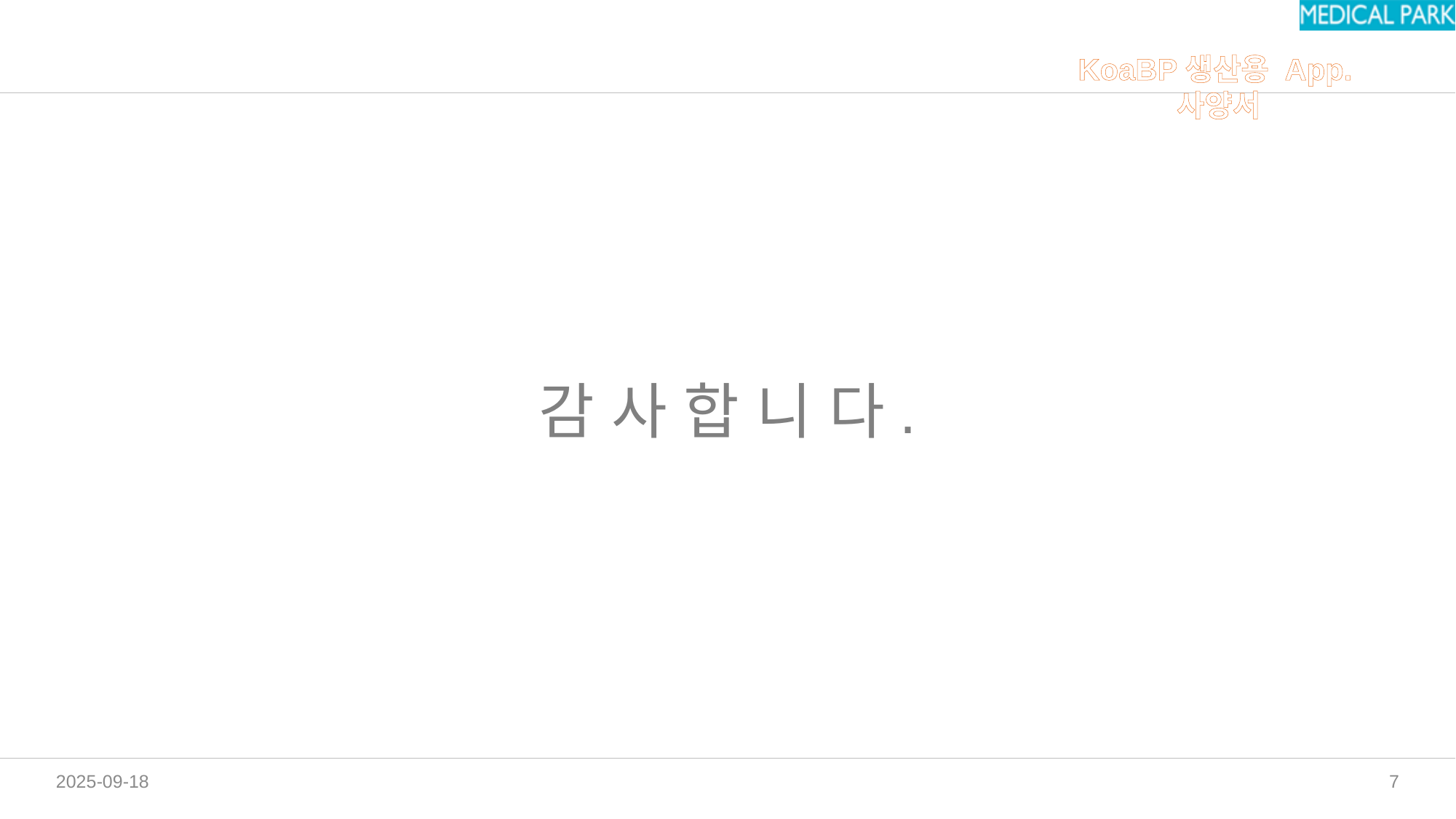

감 사 합 니 다.
7
2025-09-18